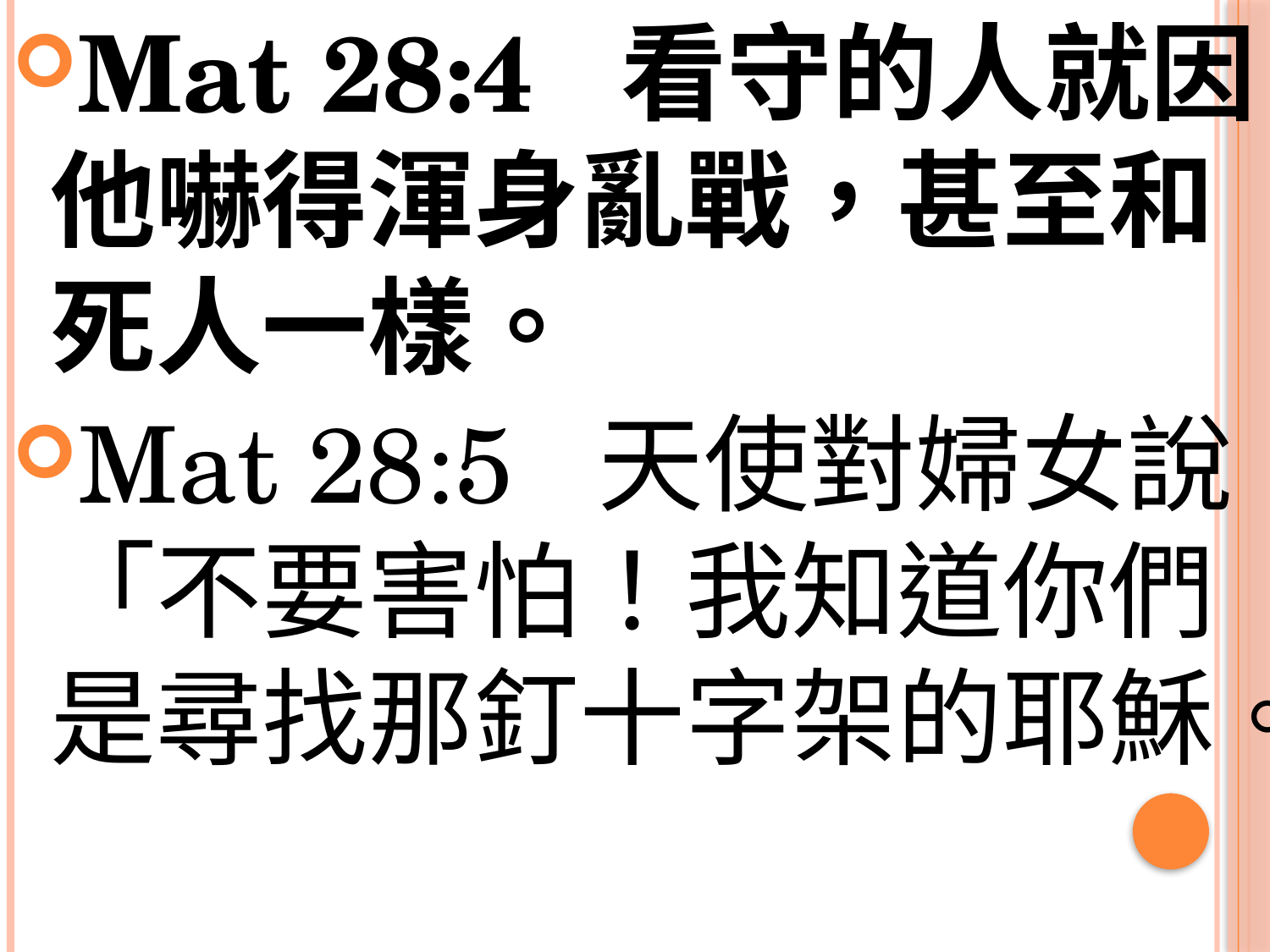

Mat 28:4  看守的人就因他嚇得渾身亂戰，甚至和死人一樣。
Mat 28:5  天使對婦女說：「不要害怕！我知道你們是尋找那釘十字架的耶穌。